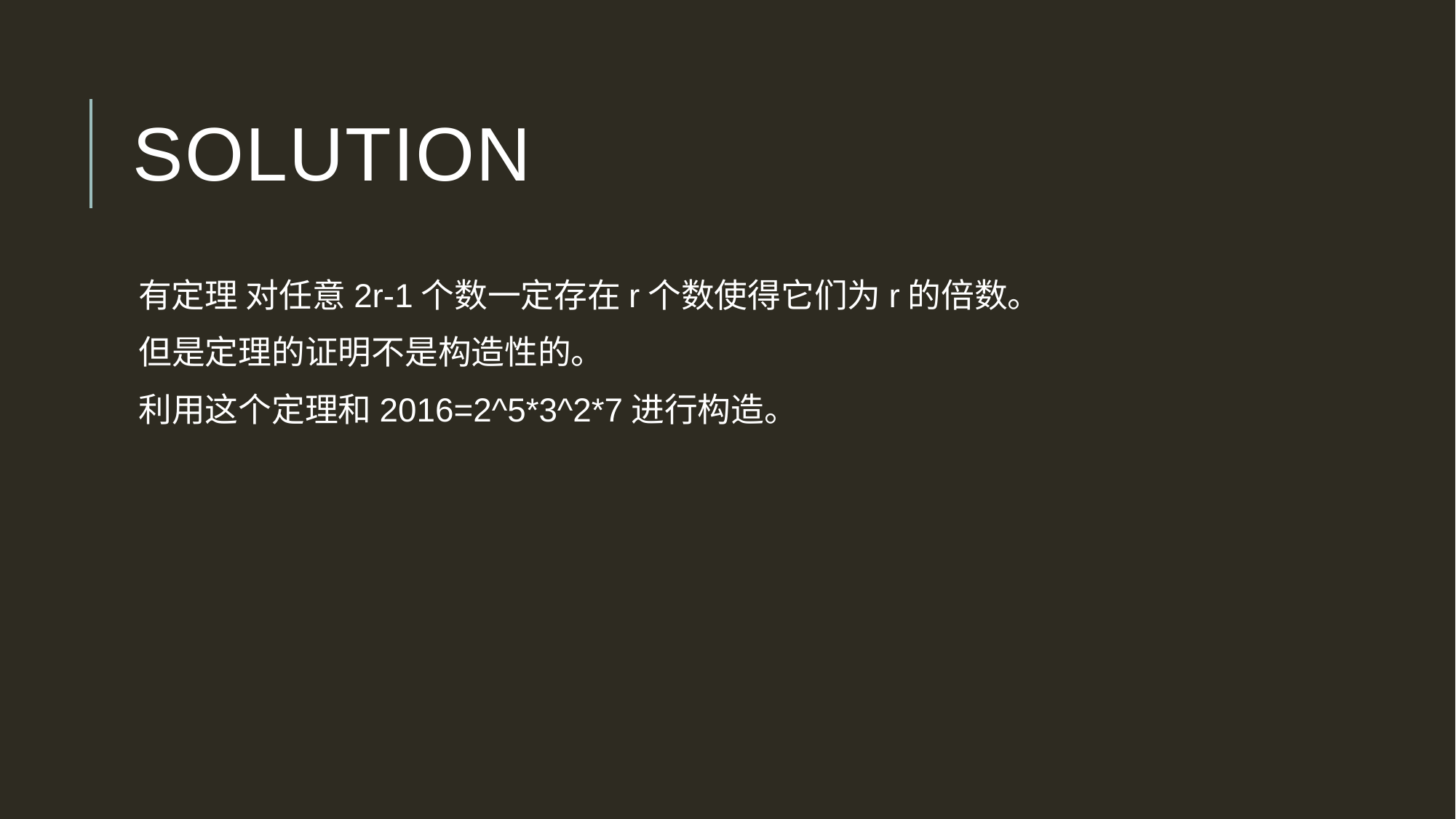

# Solution
有定理 对任意2r-1个数一定存在r个数使得它们为r的倍数。
但是定理的证明不是构造性的。
利用这个定理和2016=2^5*3^2*7进行构造。